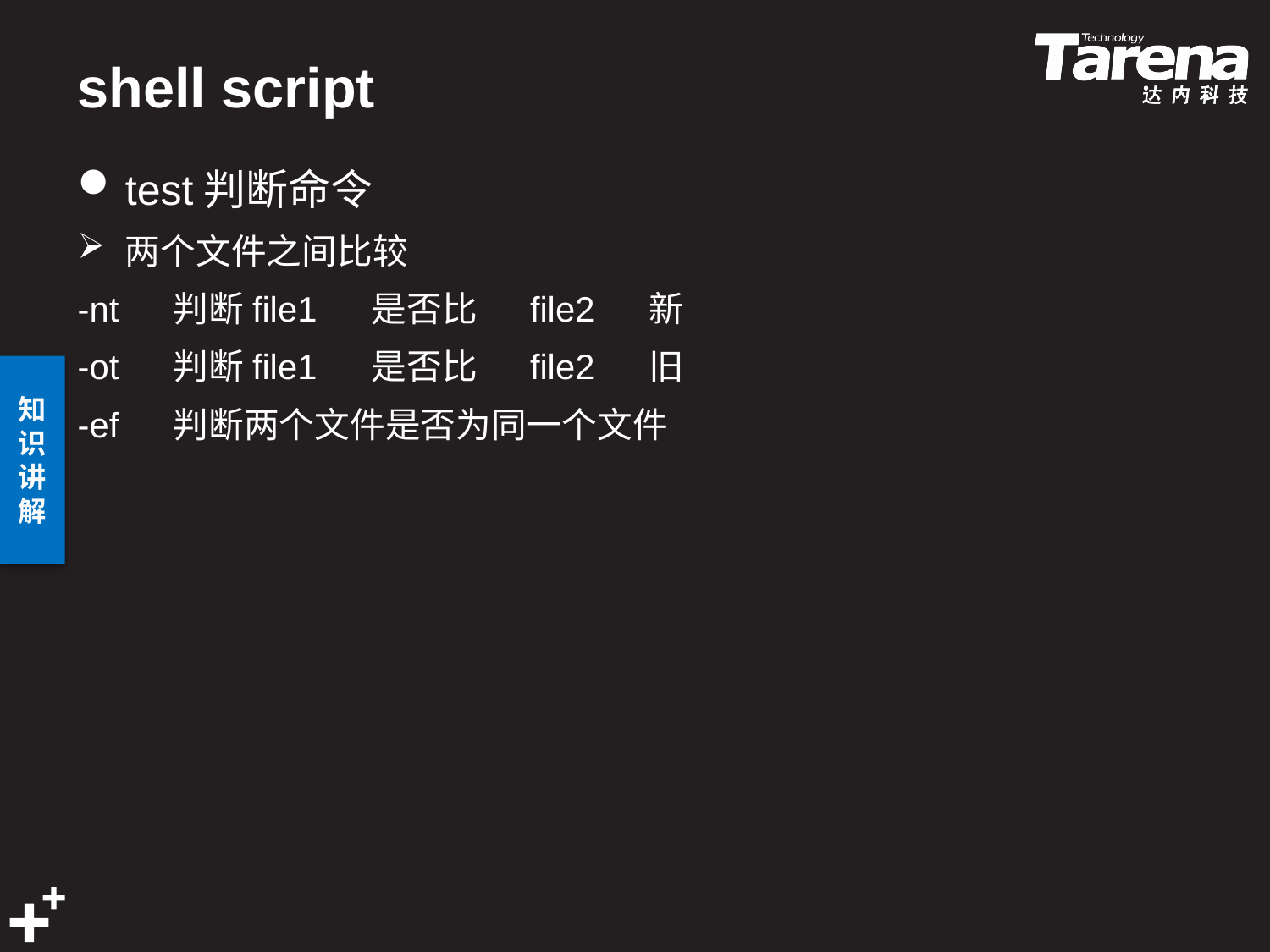

# shell script
test判断命令
两个文件之间比较  
-nt  判断file1  是否比  file2  新   
-ot  判断file1  是否比  file2  旧 
-ef  判断两个文件是否为同一个文件  